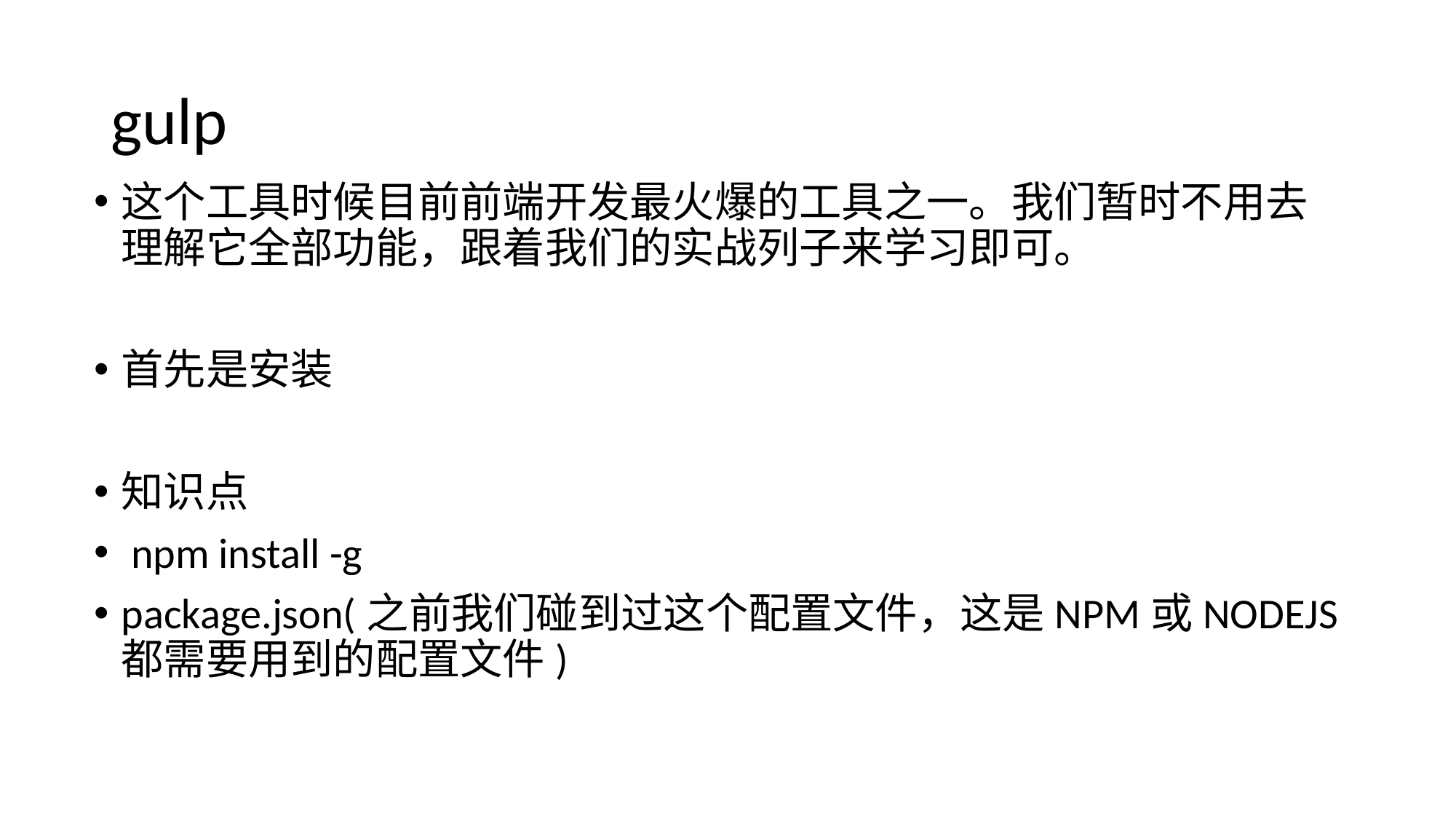

# gulp
这个工具时候目前前端开发最火爆的工具之一。我们暂时不用去理解它全部功能，跟着我们的实战列子来学习即可。

首先是安装

知识点
 npm install -g
package.json(之前我们碰到过这个配置文件，这是NPM或NODEJS都需要用到的配置文件)